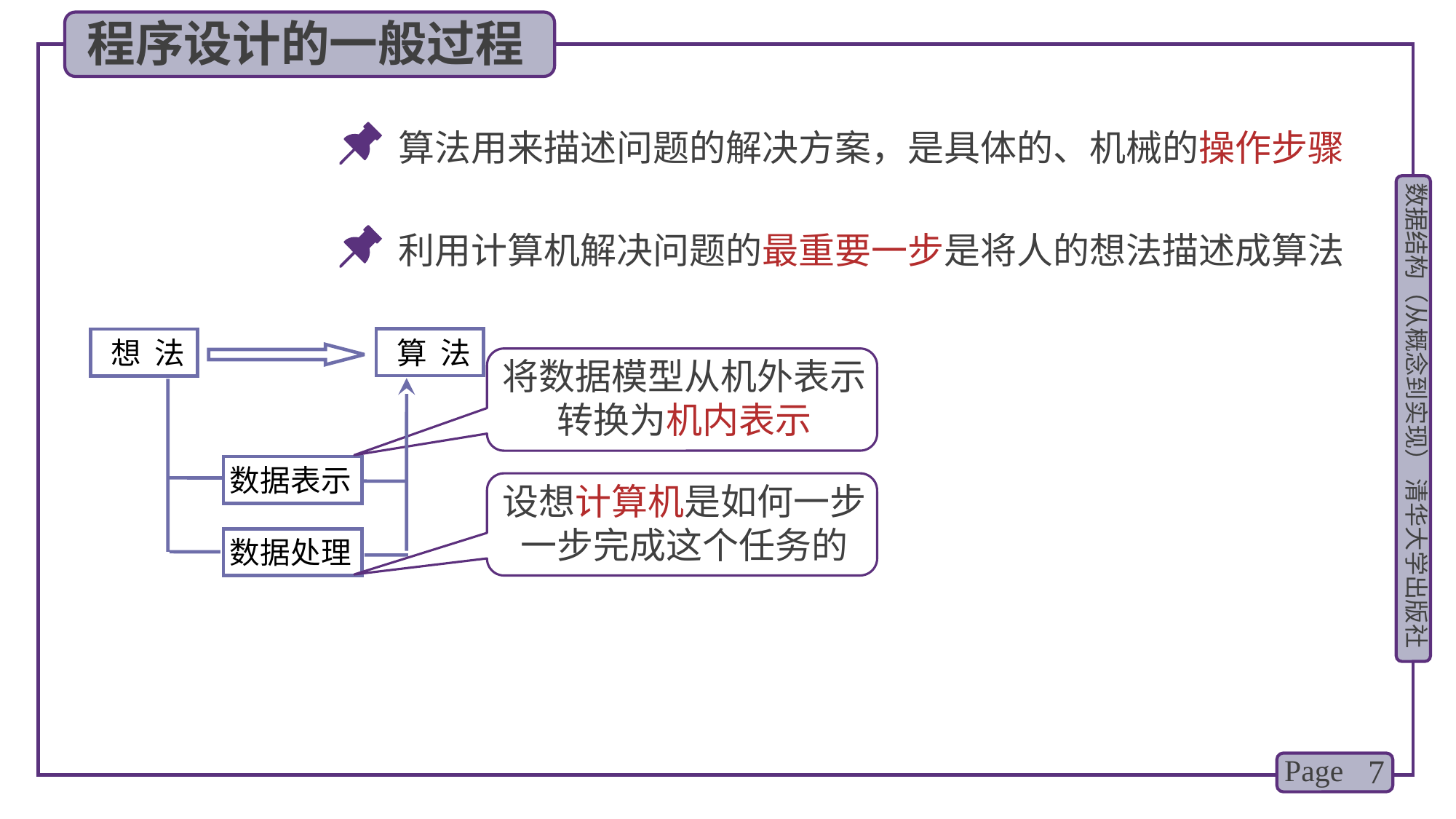

程序设计的一般过程

算法用来描述问题的解决方案，是具体的、机械的操作步骤

利用计算机解决问题的最重要一步是将人的想法描述成算法

 算  法
 想  法

将数据模型从机外表示转换为机内表示

数据表示
设想计算机是如何一步一步完成这个任务的

数据处理